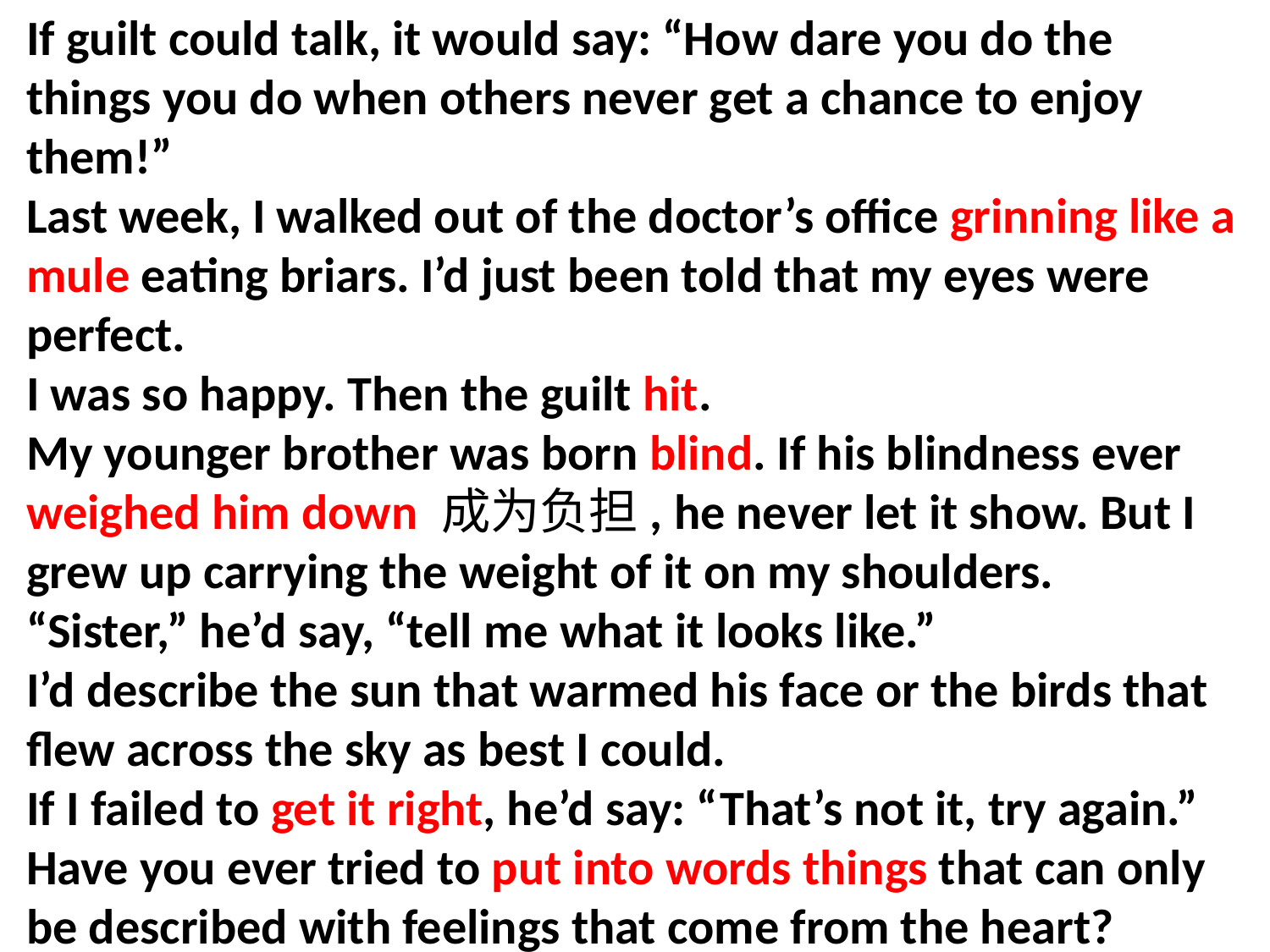

If guilt could talk, it would say: “How dare you do the things you do when others never get a chance to enjoy them!”
Last week, I walked out of the doctor’s office grinning like a mule eating briars. I’d just been told that my eyes were perfect.
I was so happy. Then the guilt hit.
My younger brother was born blind. If his blindness ever weighed him down 成为负担, he never let it show. But I grew up carrying the weight of it on my shoulders.
“Sister,” he’d say, “tell me what it looks like.”
I’d describe the sun that warmed his face or the birds that flew across the sky as best I could.
If I failed to get it right, he’d say: “That’s not it, try again.”
Have you ever tried to put into words things that can only be described with feelings that come from the heart?